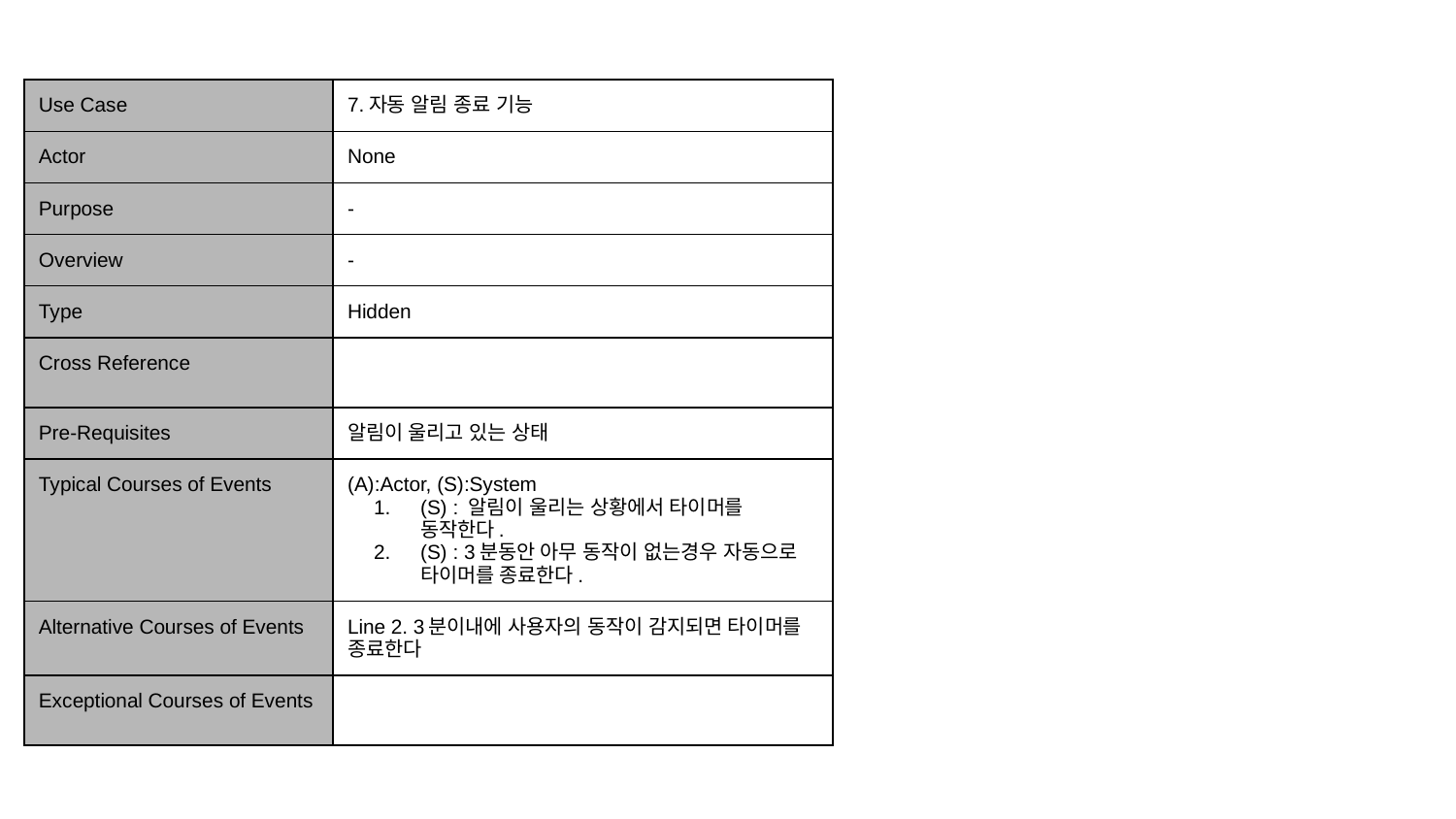

| Use Case | 7.자동 알림 종료 기능 |
| --- | --- |
| Actor | None |
| Purpose | - |
| Overview | - |
| Type | Hidden |
| Cross Reference |  |
| Pre-Requisites | 알림이 울리고 있는 상태 |
| Typical Courses of Events | (A):Actor, (S):System (S) : 알림이 울리는 상황에서 타이머를 동작한다. (S) : 3분동안 아무 동작이 없는경우 자동으로 타이머를 종료한다. |
| Alternative Courses of Events | Line 2. 3분이내에 사용자의 동작이 감지되면 타이머를 종료한다 |
| Exceptional Courses of Events |  |